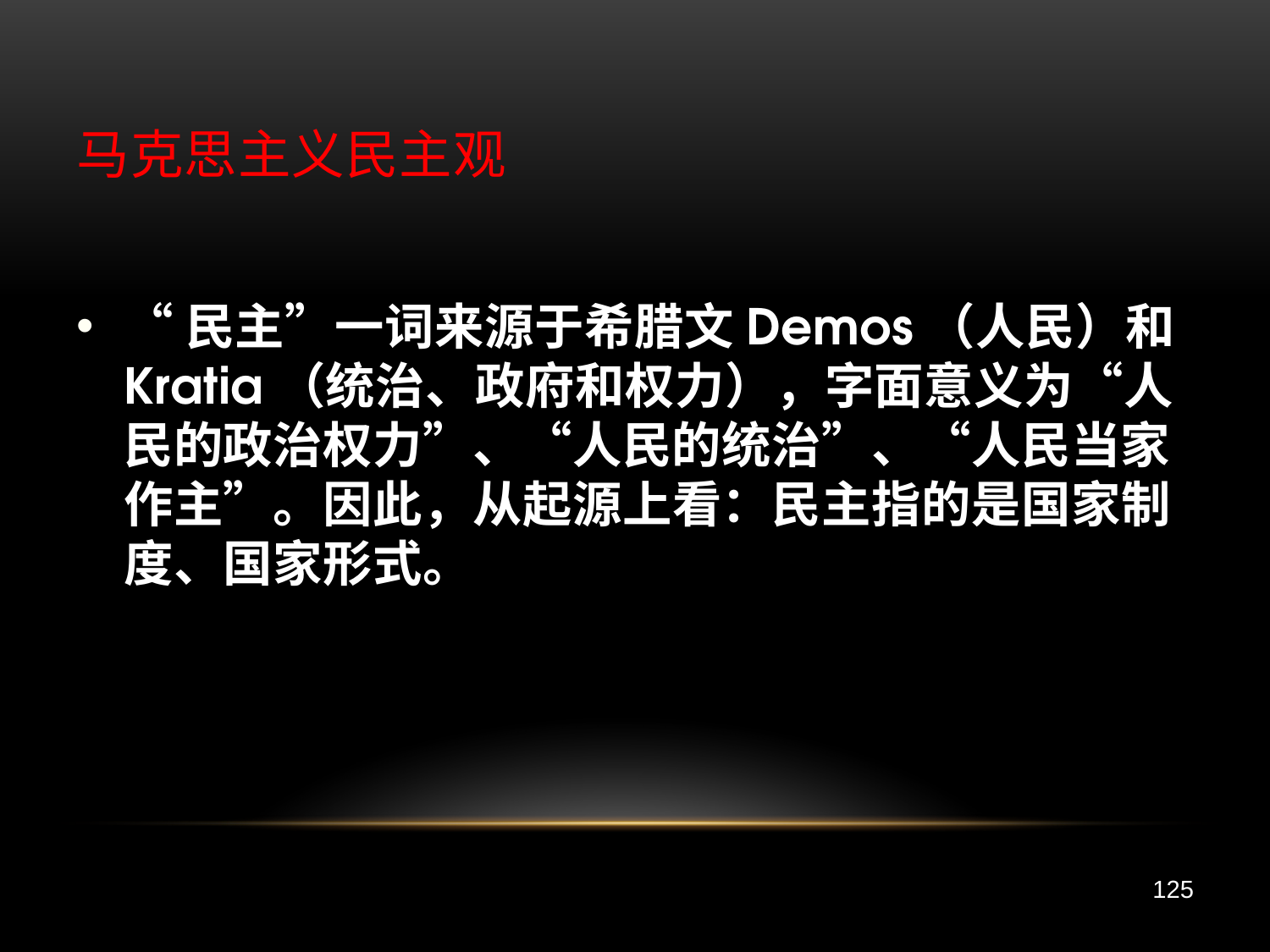

马克思主义民主观

“民主”一词来源于希腊文Demos（人民）和Kratia（统治、政府和权力），字面意义为“人民的政治权力”、“人民的统治”、“人民当家作主”。因此，从起源上看：民主指的是国家制度、国家形式。

125